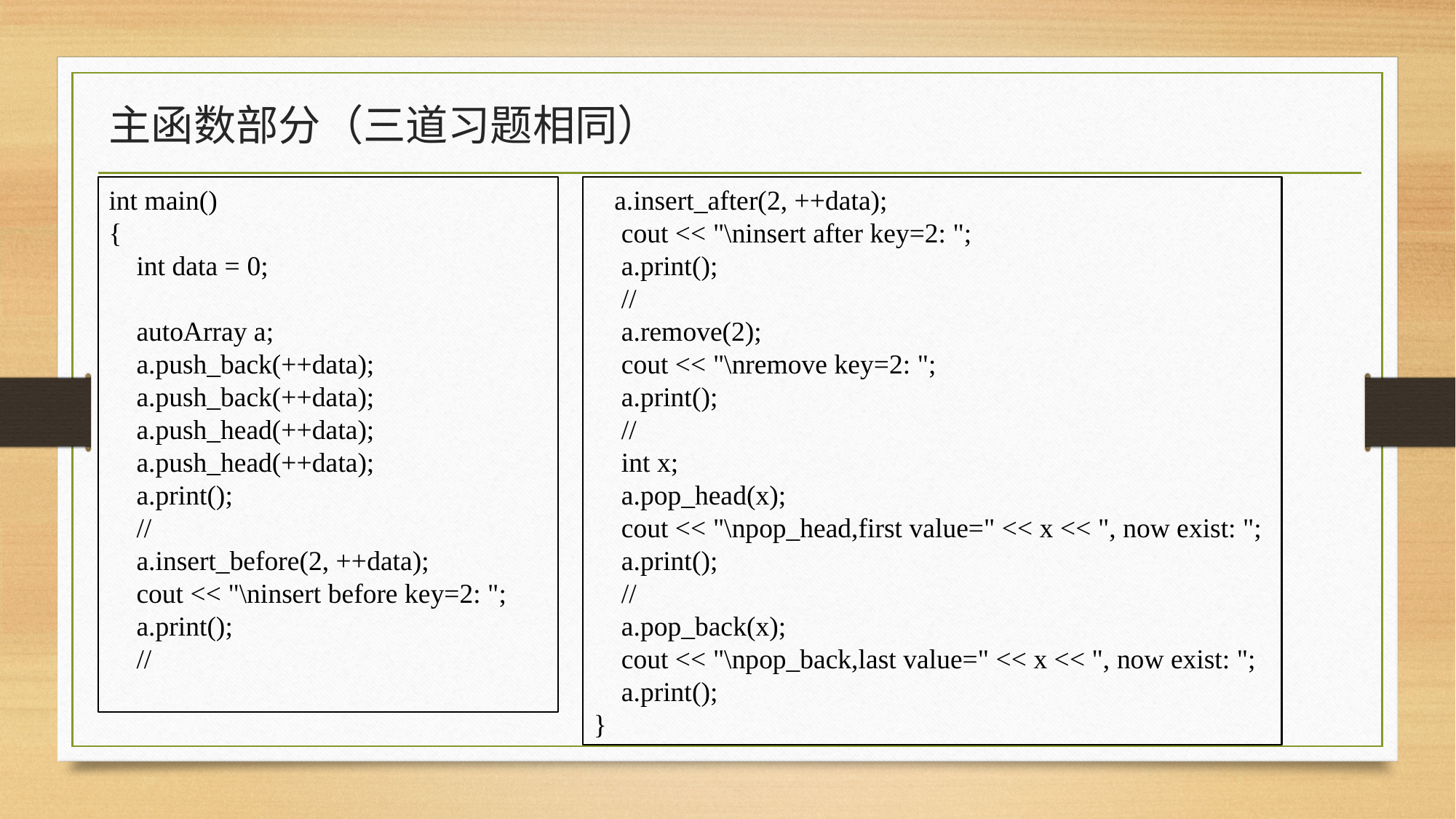

# 主函数部分（三道习题相同）
int main()
{
    int data = 0;

    autoArray a;
    a.push_back(++data);
    a.push_back(++data);
    a.push_head(++data);
    a.push_head(++data);
    a.print();
    //
    a.insert_before(2, ++data);
    cout << "\ninsert before key=2: ";
    a.print();
    //

   a.insert_after(2, ++data);
    cout << "\ninsert after key=2: ";
    a.print();
    //
    a.remove(2);
    cout << "\nremove key=2: ";
    a.print();
    //
    int x;
    a.pop_head(x);
    cout << "\npop_head,first value=" << x << ", now exist: ";
    a.print();
    //
    a.pop_back(x);
    cout << "\npop_back,last value=" << x << ", now exist: ";
    a.print();
}